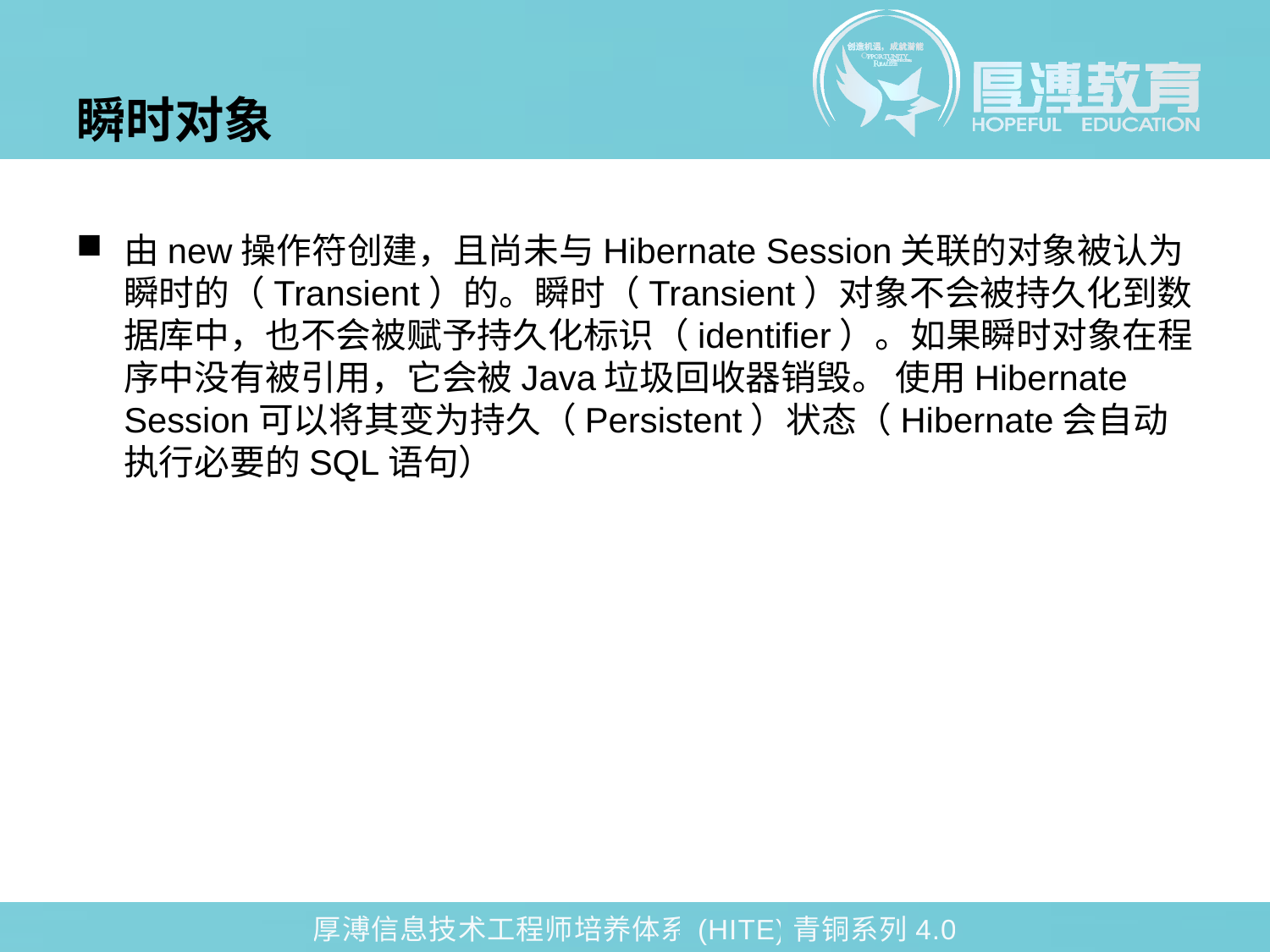

# 瞬时对象
由new操作符创建，且尚未与Hibernate Session关联的对象被认为瞬时的（Transient）的。瞬时（Transient）对象不会被持久化到数据库中，也不会被赋予持久化标识（identifier）。如果瞬时对象在程序中没有被引用，它会被Java垃圾回收器销毁。 使用Hibernate Session可以将其变为持久（Persistent）状态（Hibernate会自动执行必要的SQL语句）